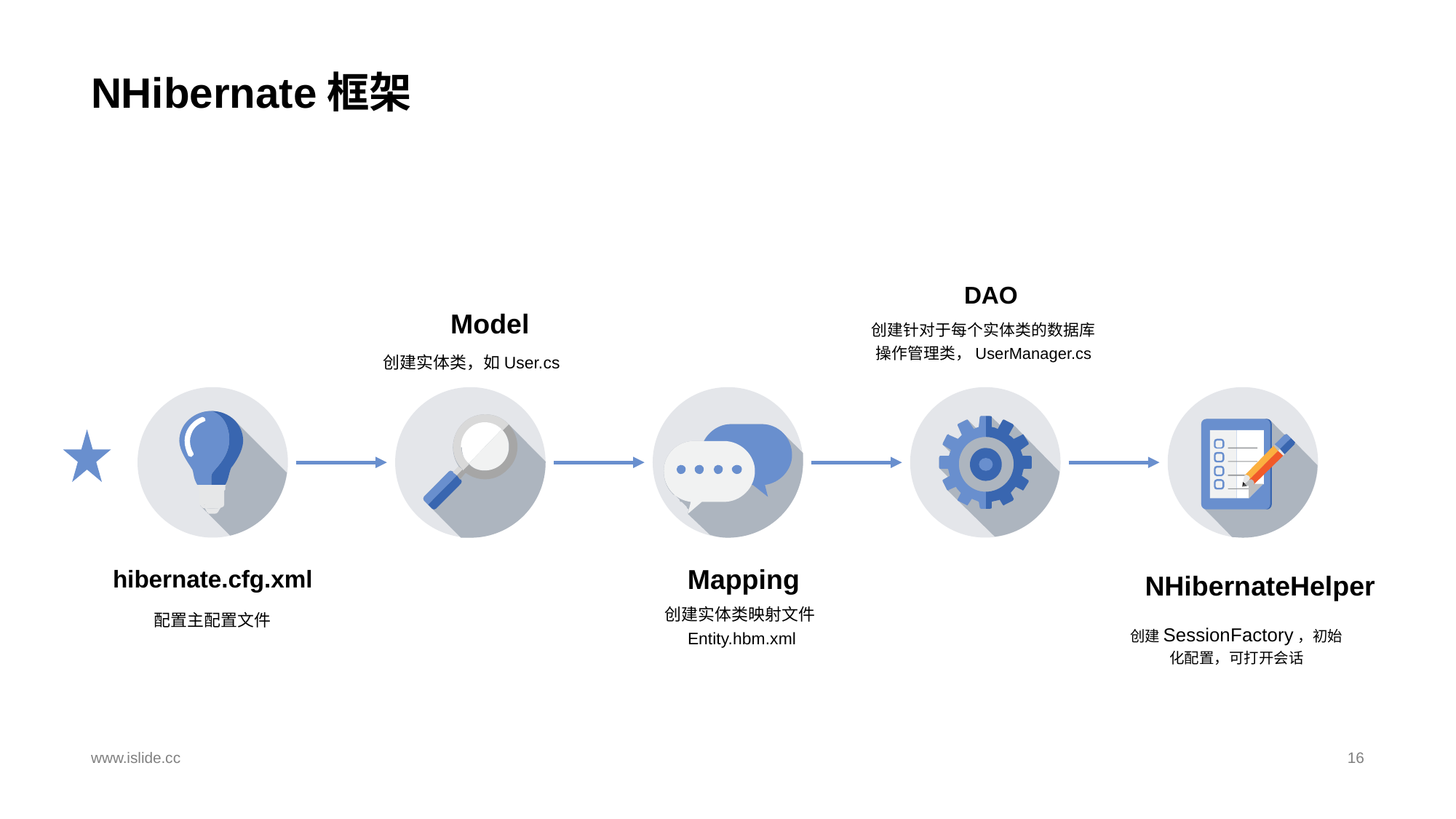

# NHibernate框架
DAO
Model
创建针对于每个实体类的数据库操作管理类，UserManager.cs
创建实体类，如User.cs

hibernate.cfg.xml

NHibernateHelper
创建实体类映射文件Entity.hbm.xml

配置主配置文件
创建SessionFactory，初始化配置，可打开会话

Mapping
www.islide.cc
16